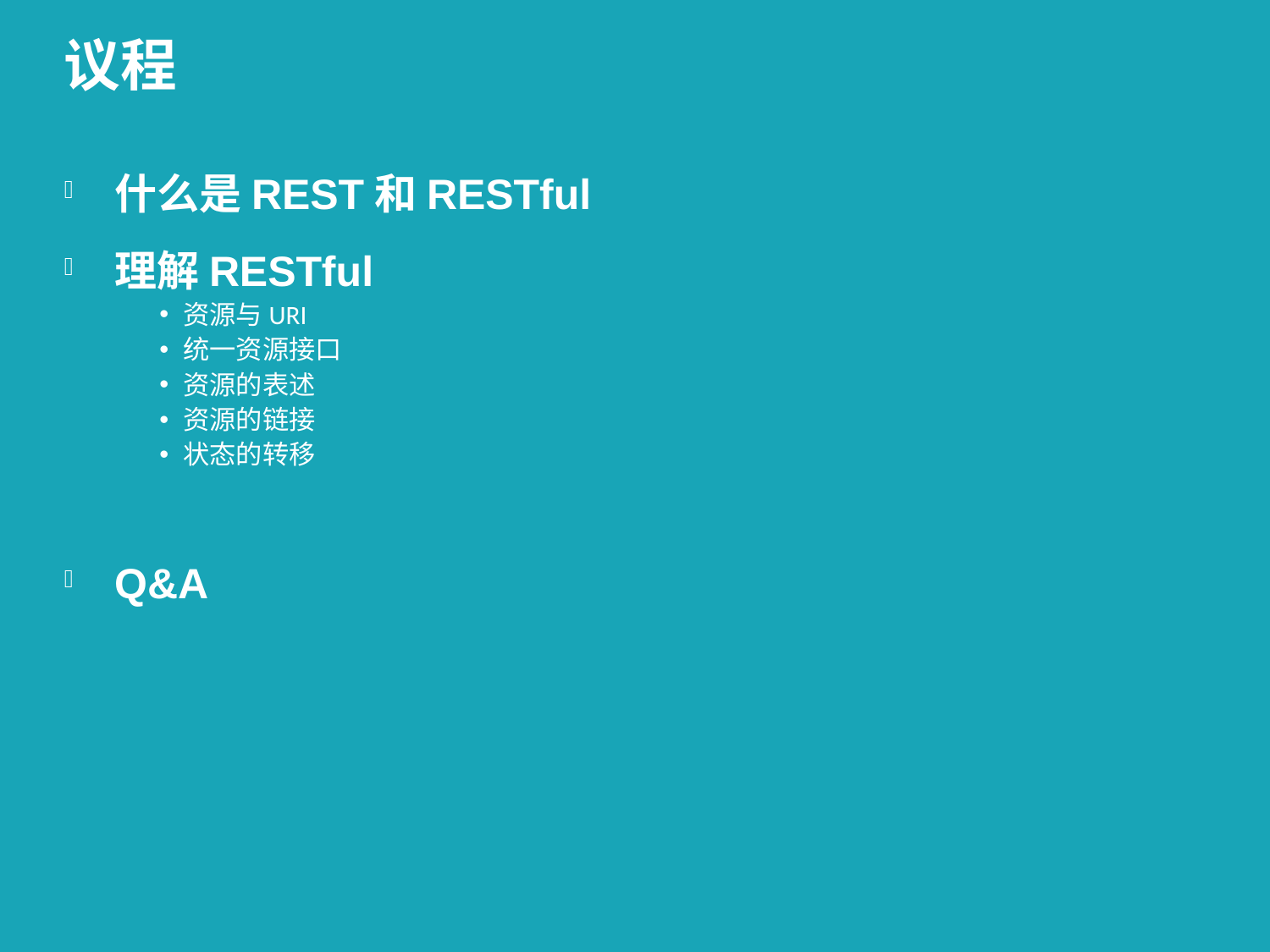

# 议程
什么是REST和RESTful
理解RESTful
资源与URI
统一资源接口
资源的表述
资源的链接
状态的转移

Q&A